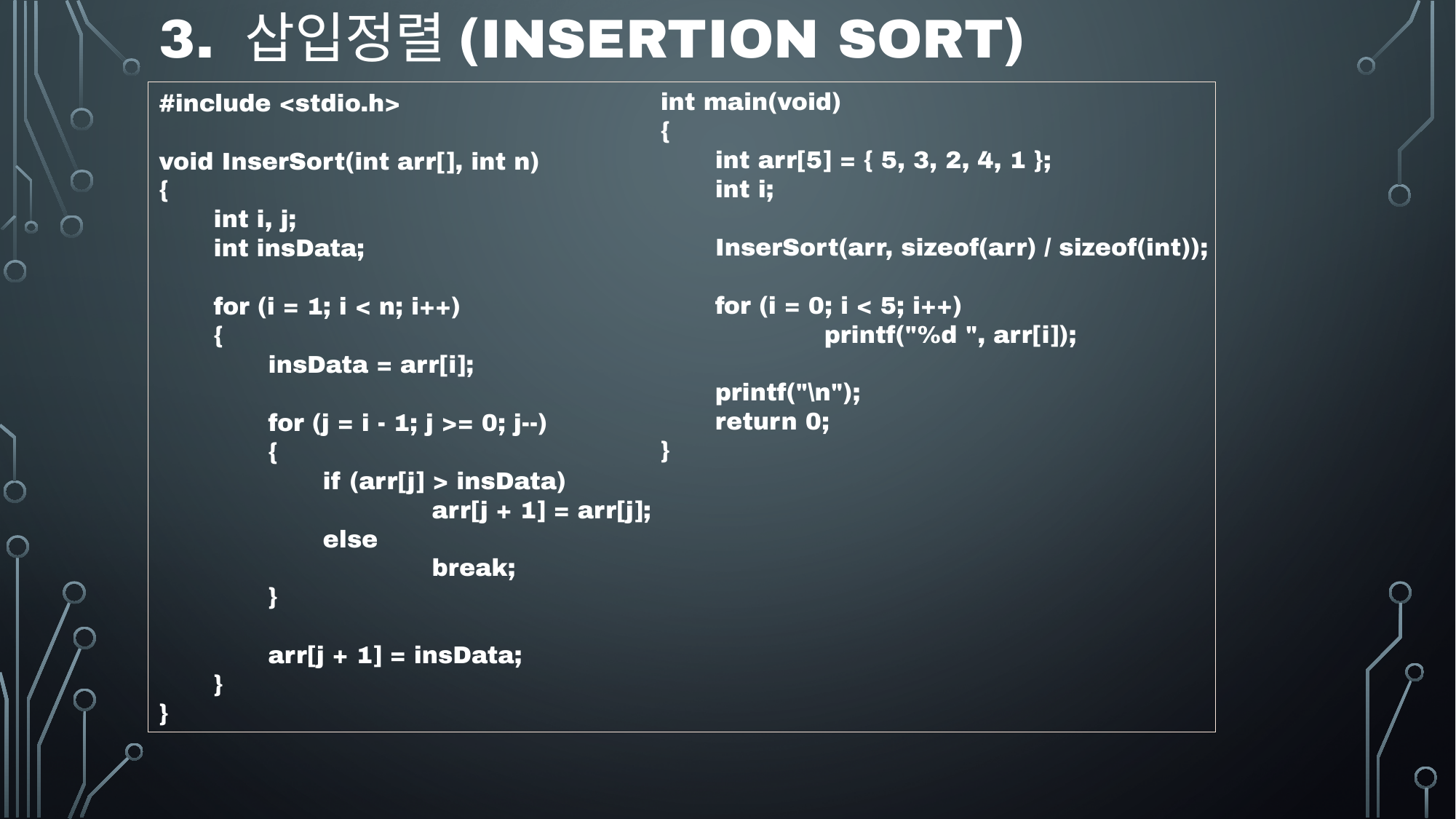

3. 삽입정렬(Insertion Sort)
int main(void)
{
int arr[5] = { 5, 3, 2, 4, 1 };
int i;

InserSort(arr, sizeof(arr) / sizeof(int));

for (i = 0; i < 5; i++)
	printf("%d ", arr[i]);

printf("\n");
return 0;
}

#include <stdio.h>

void InserSort(int arr[], int n)
{
int i, j;
int insData;

for (i = 1; i < n; i++)
{
insData = arr[i];

for (j = i - 1; j >= 0; j--)
{
if (arr[j] > insData)
	arr[j + 1] = arr[j];
else
	break;
}

arr[j + 1] = insData;
}
}